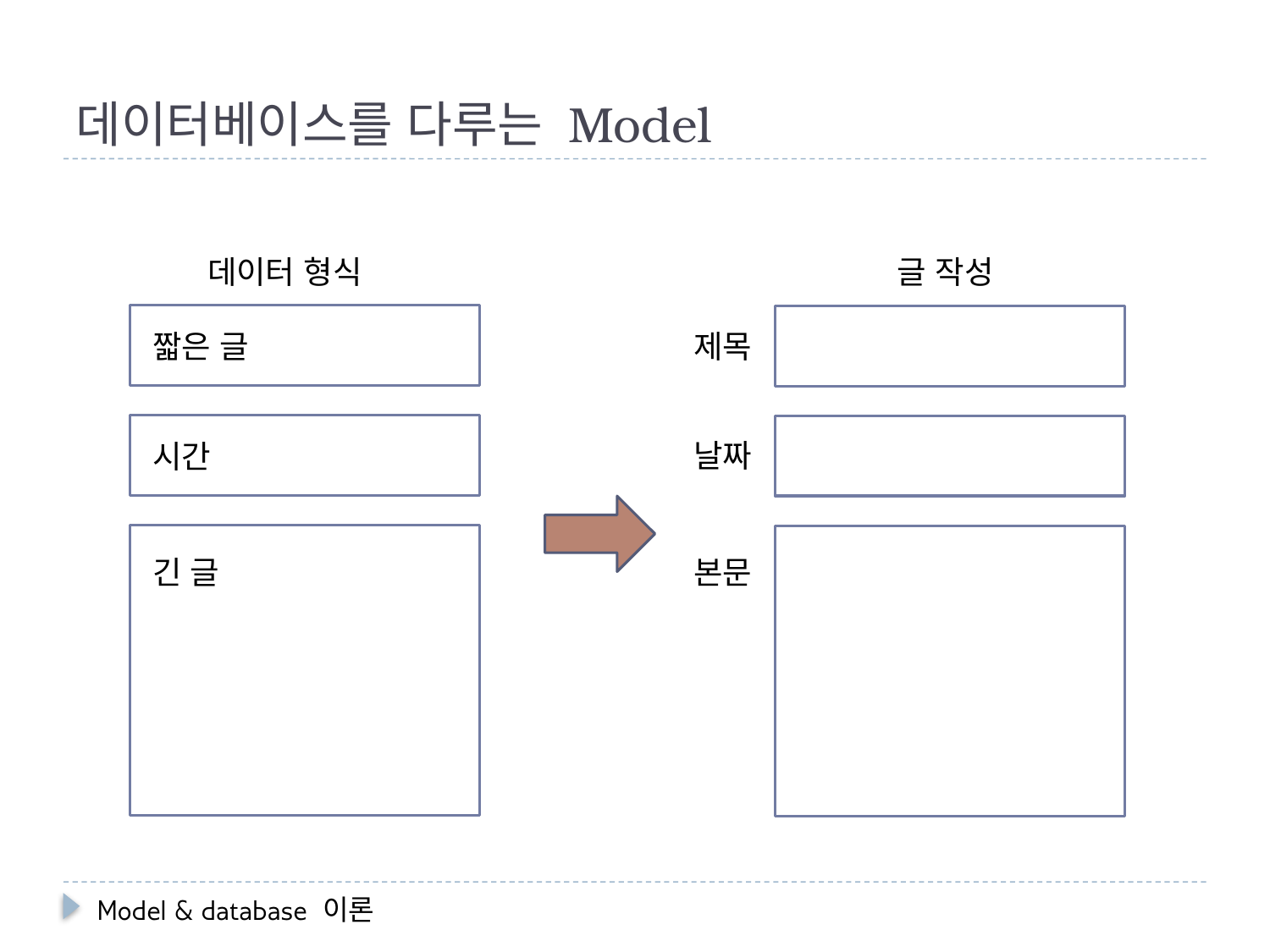

# 데이터베이스를 다루는 Model
데이터 형식
글 작성

짧은 글
 제목

 날짜
시간

긴 글
 본문
Model & database 이론